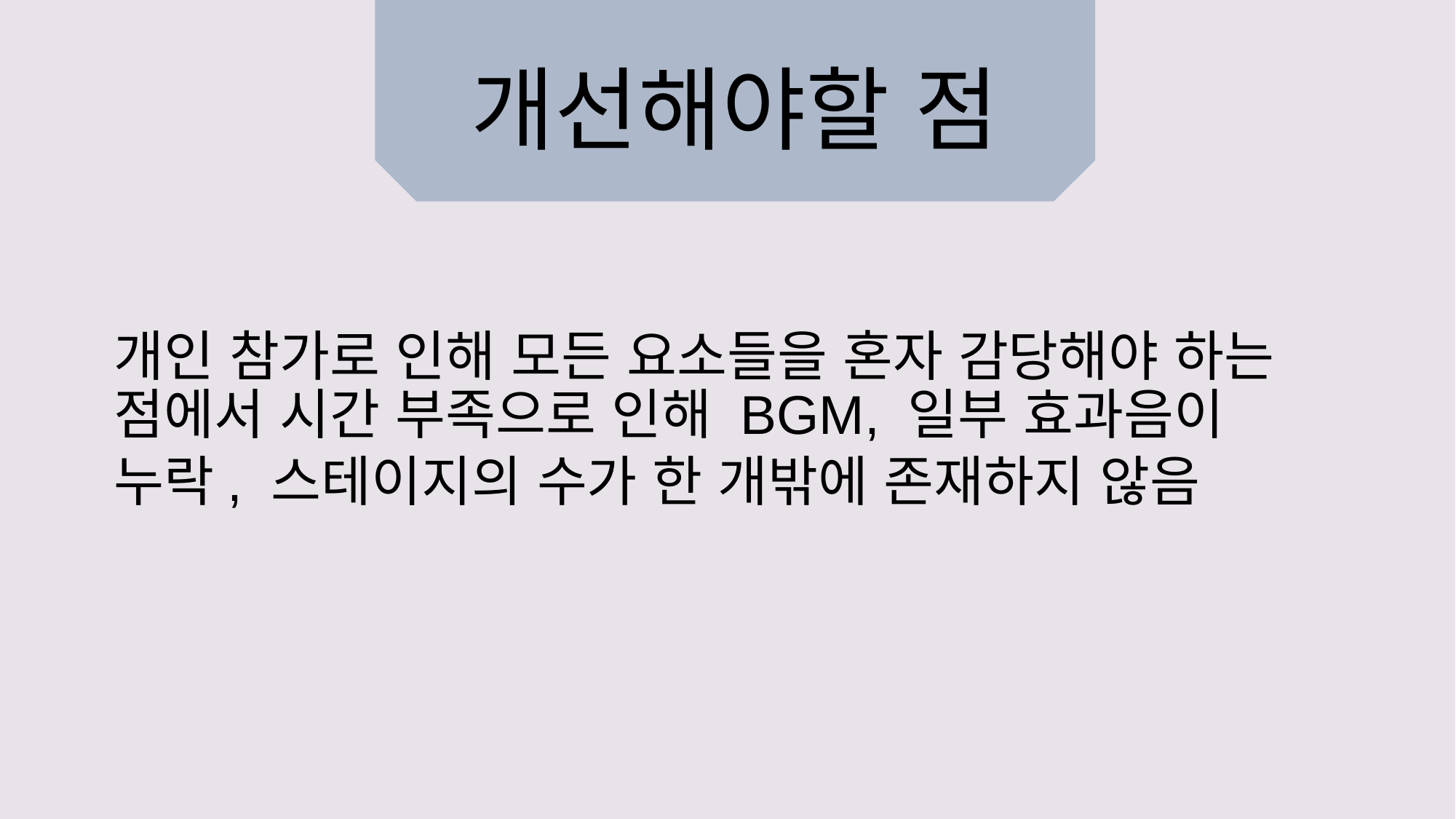

# 개선해야할 점
개인 참가로 인해 모든 요소들을 혼자 감당해야 하는 점에서 시간 부족으로 인해 BGM, 일부 효과음이
누락, 스테이지의 수가 한 개밖에 존재하지 않음